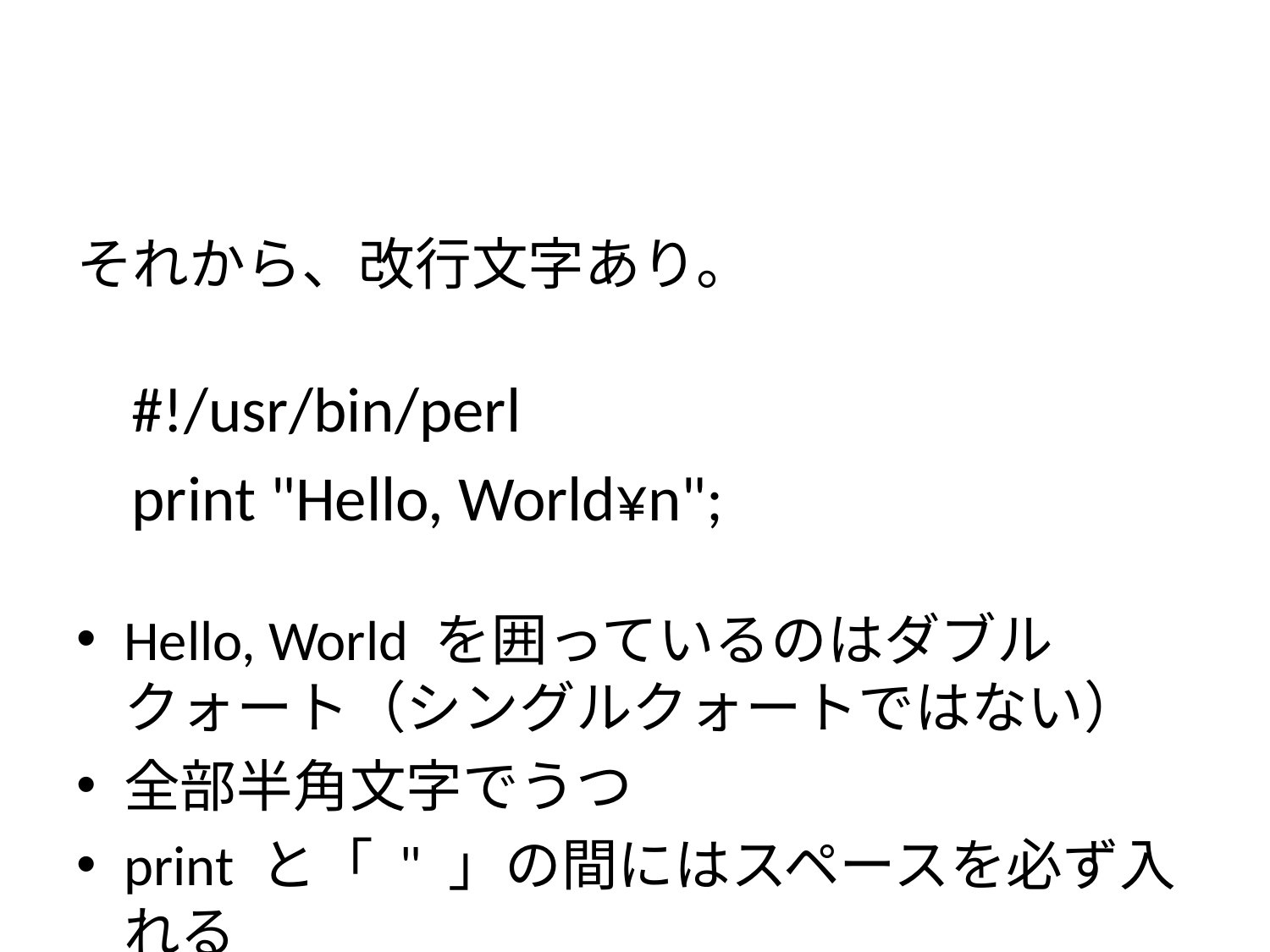

#
それから、改行文字あり。

#!/usr/bin/perl
print "Hello, World¥n";

Hello, World を囲っているのはダブルクォート（シングルクォートではない）
全部半角文字でうつ
print と「 " 」の間にはスペースを必ず入れる